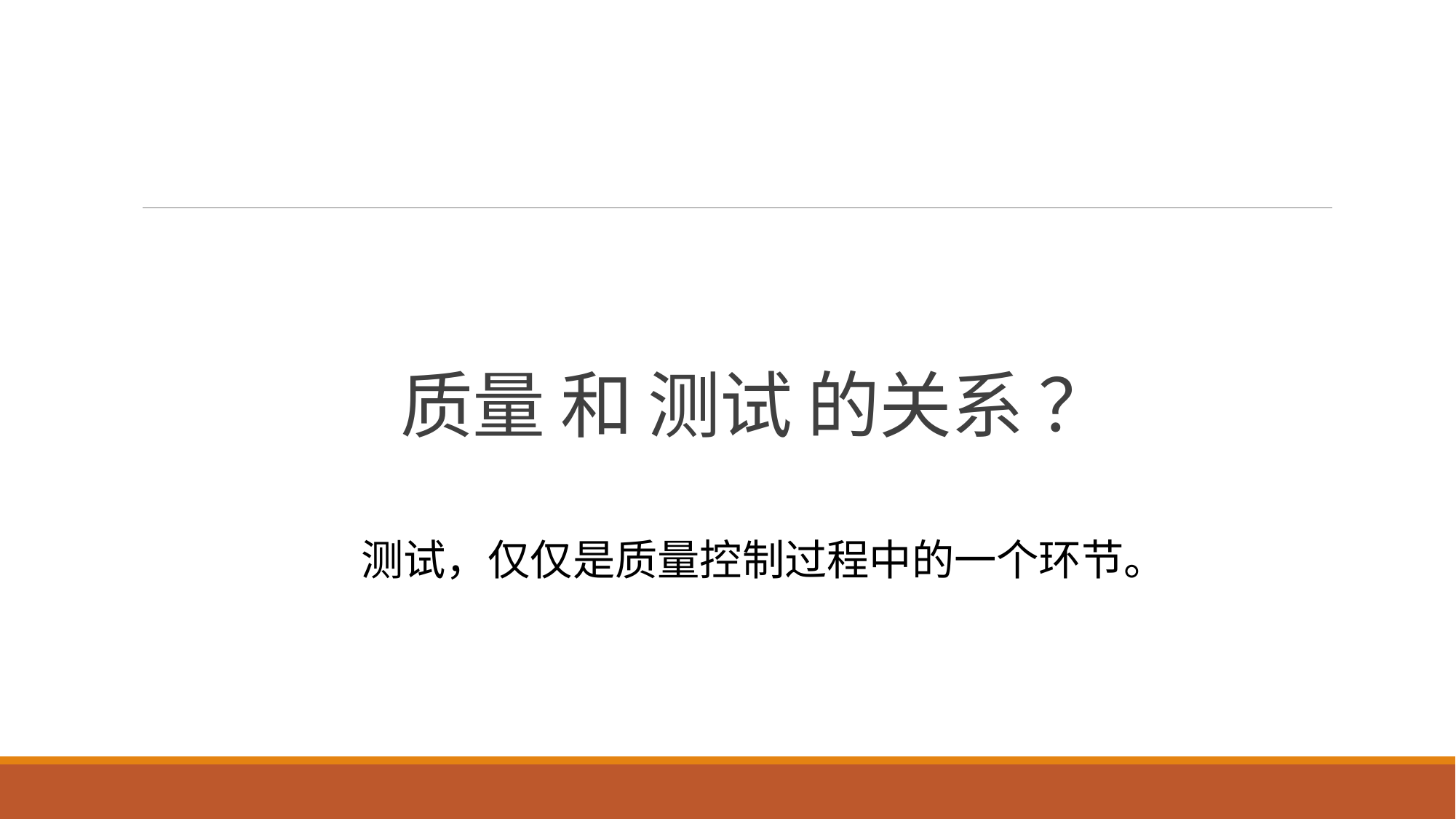

# 质量 和 测试 的关系 ？
测试，仅仅是质量控制过程中的一个环节。